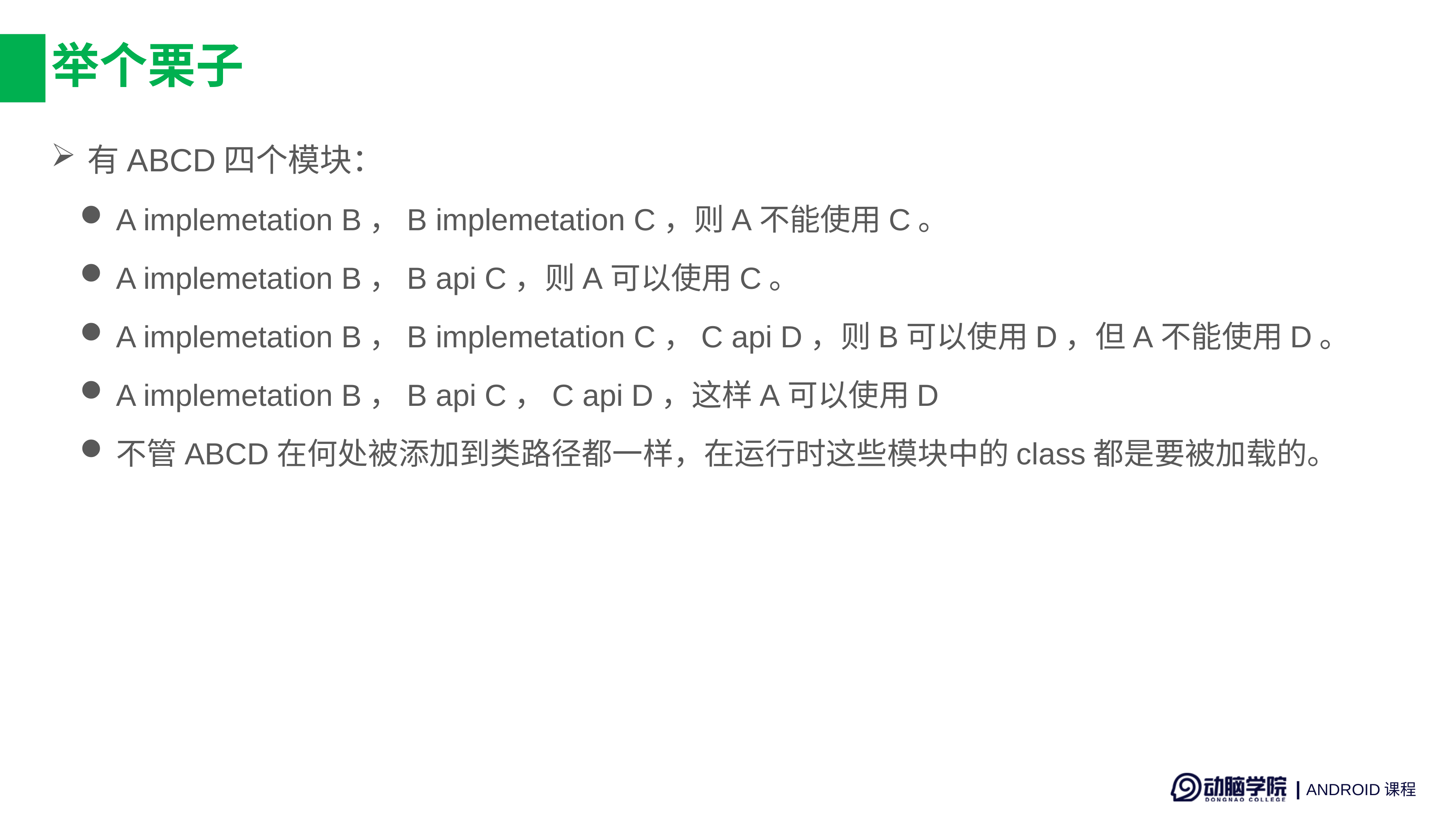

# 举个栗子
有ABCD四个模块：
A implemetation B，B implemetation C，则A不能使用C。
A implemetation B，B api C，则A可以使用C。
A implemetation B，B implemetation C，C api D，则B可以使用D，但A不能使用D。
A implemetation B，B api C，C api D，这样A可以使用D
不管ABCD在何处被添加到类路径都一样，在运行时这些模块中的class都是要被加载的。